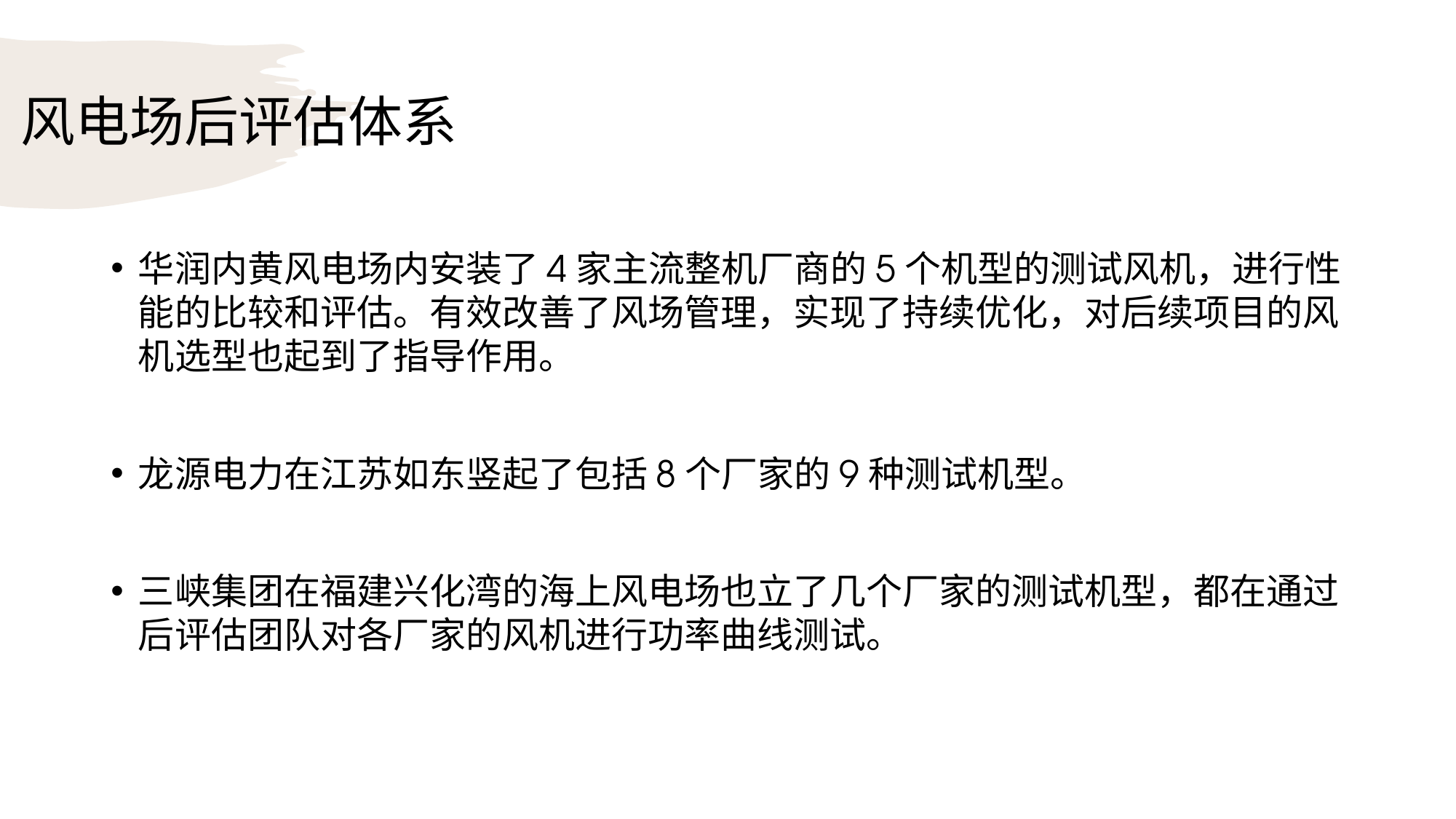

# 风电场后评估体系
华润内黄风电场内安装了4家主流整机厂商的5个机型的测试风机，进行性能的比较和评估。有效改善了风场管理，实现了持续优化，对后续项目的风机选型也起到了指导作用。

龙源电力在江苏如东竖起了包括8个厂家的9种测试机型。

三峡集团在福建兴化湾的海上风电场也立了几个厂家的测试机型，都在通过后评估团队对各厂家的风机进行功率曲线测试。